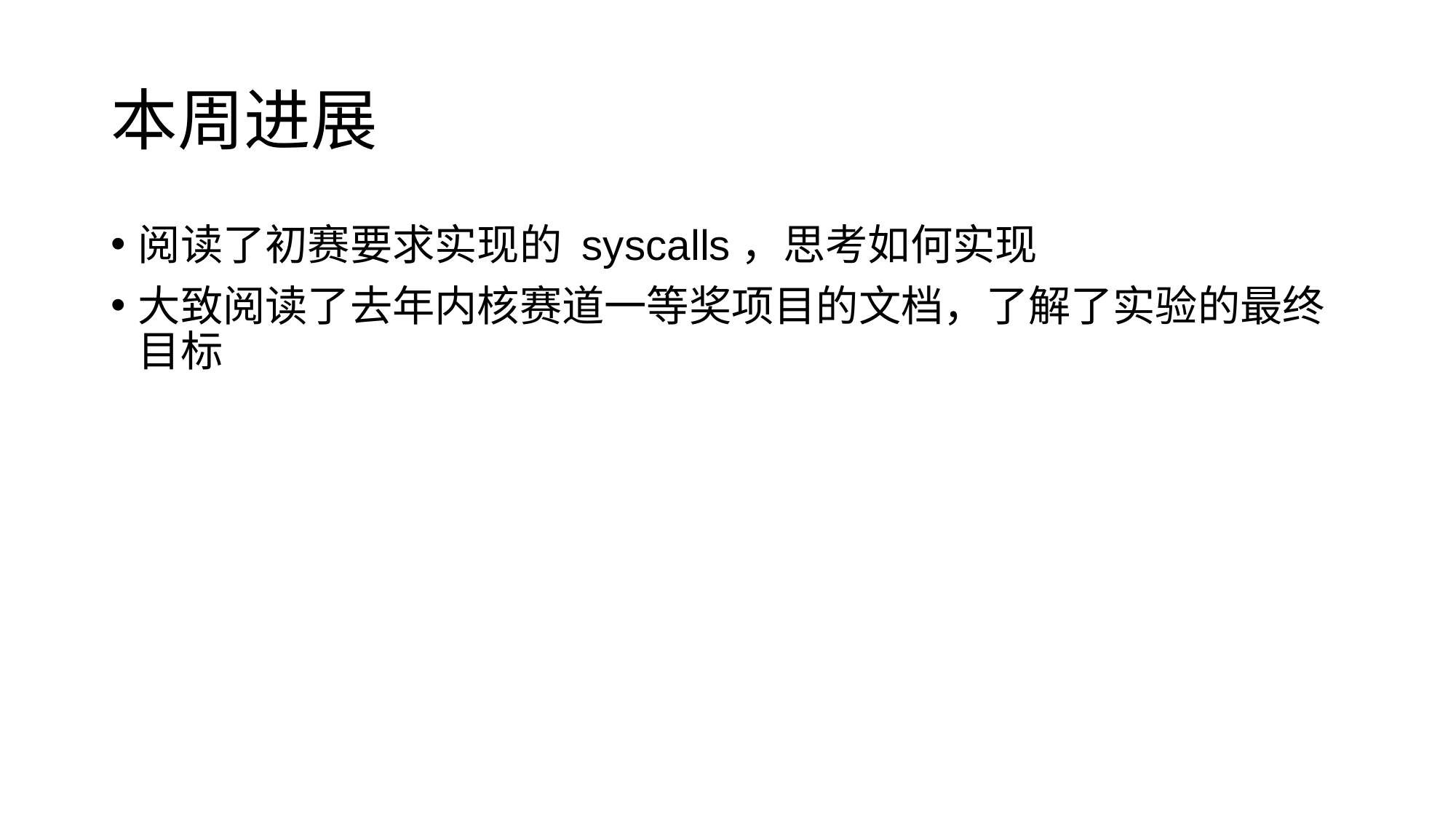

# 本周进展
阅读了初赛要求实现的 syscalls，思考如何实现
大致阅读了去年内核赛道一等奖项目的文档，了解了实验的最终目标